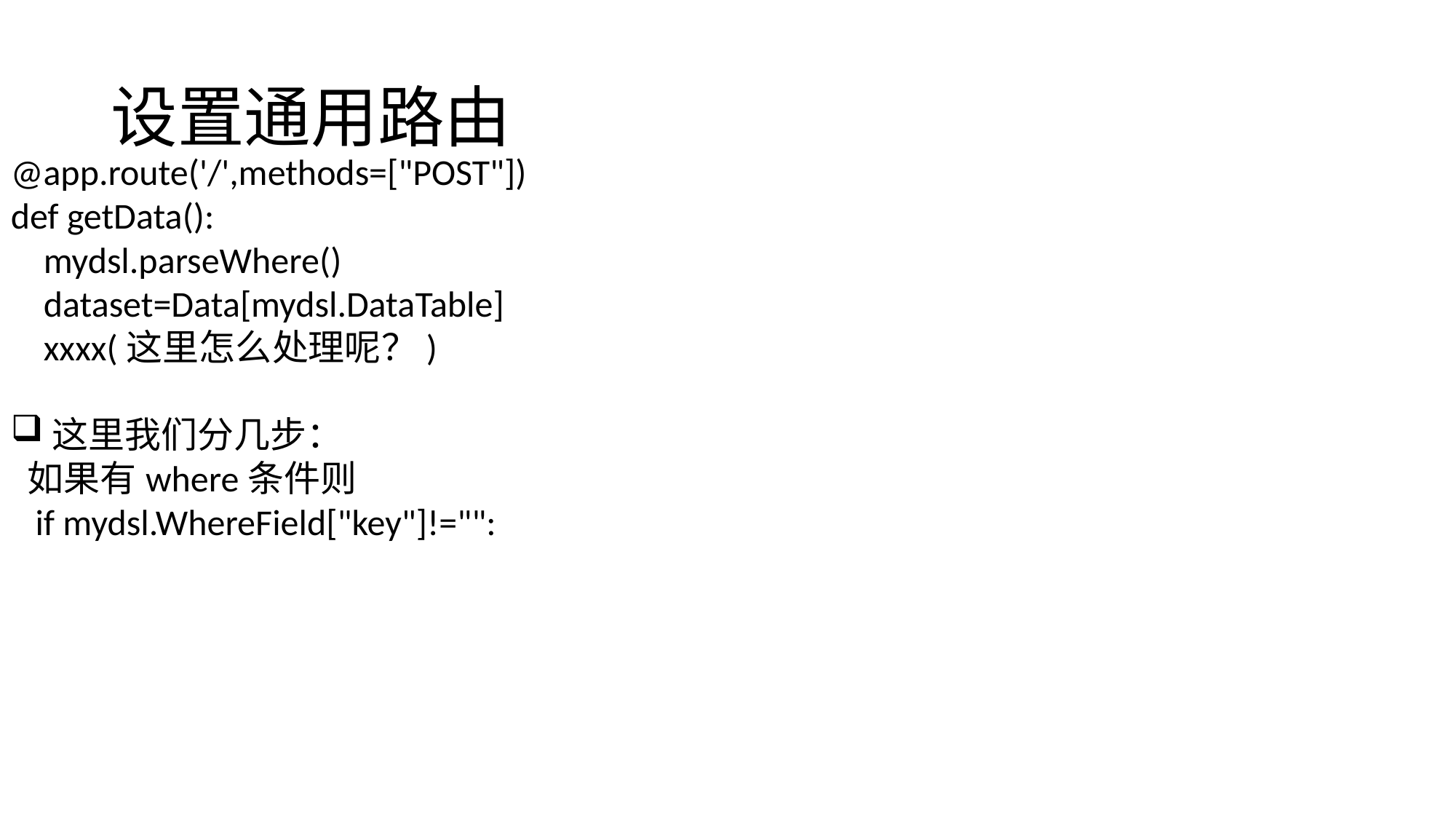

# 设置通用路由
@app.route('/',methods=["POST"])
def getData():
    mydsl.parseWhere()
    dataset=Data[mydsl.DataTable]
    xxxx(这里怎么处理呢？)

这里我们分几步：
 如果有where条件则
   if mydsl.WhereField["key"]!="":